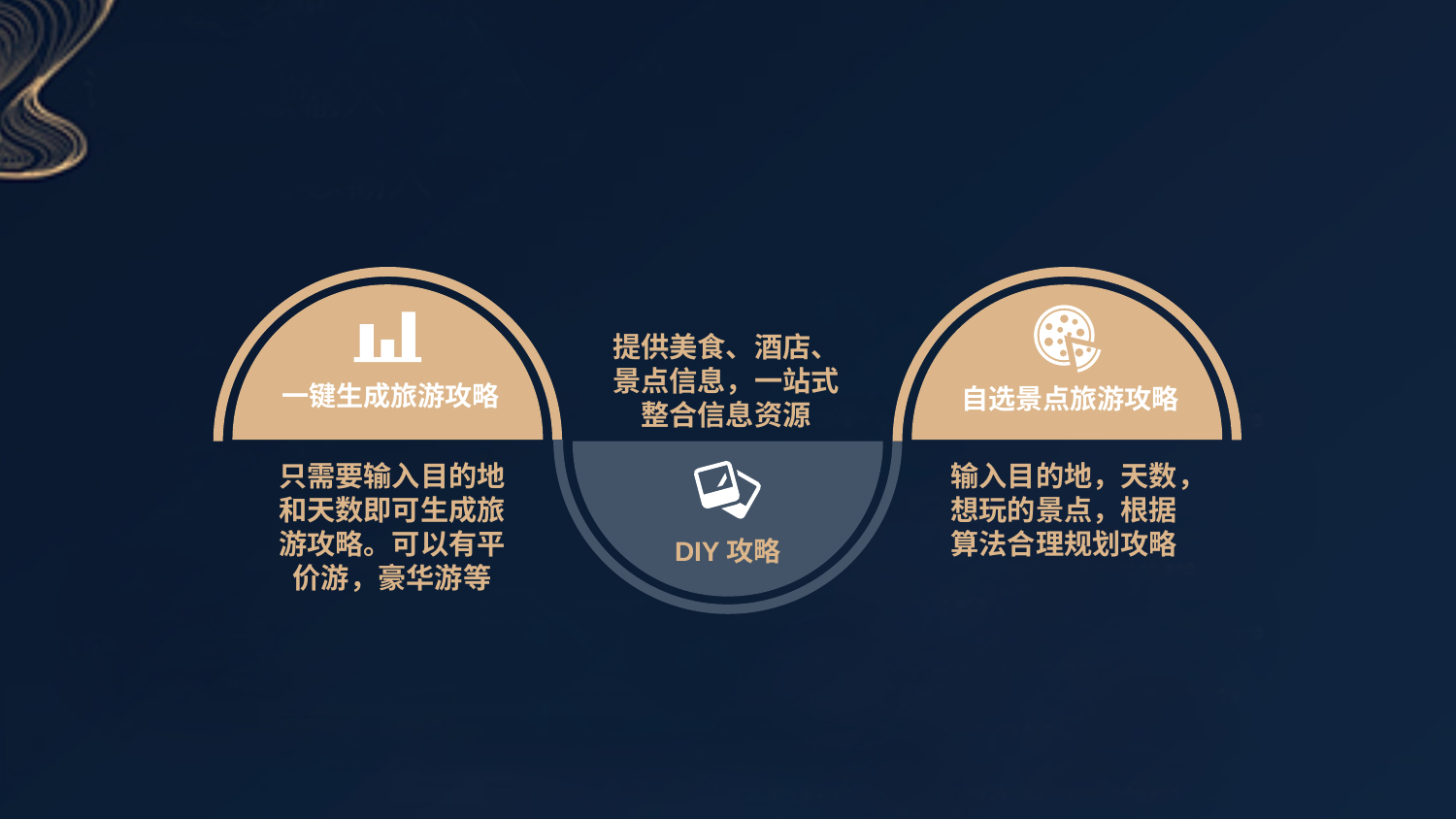

提供美食、酒店、景点信息，一站式整合信息资源
一键生成旅游攻略
自选景点旅游攻略
只需要输入目的地和天数即可生成旅游攻略。可以有平价游，豪华游等
输入目的地，天数，想玩的景点，根据算法合理规划攻略

DIY攻略